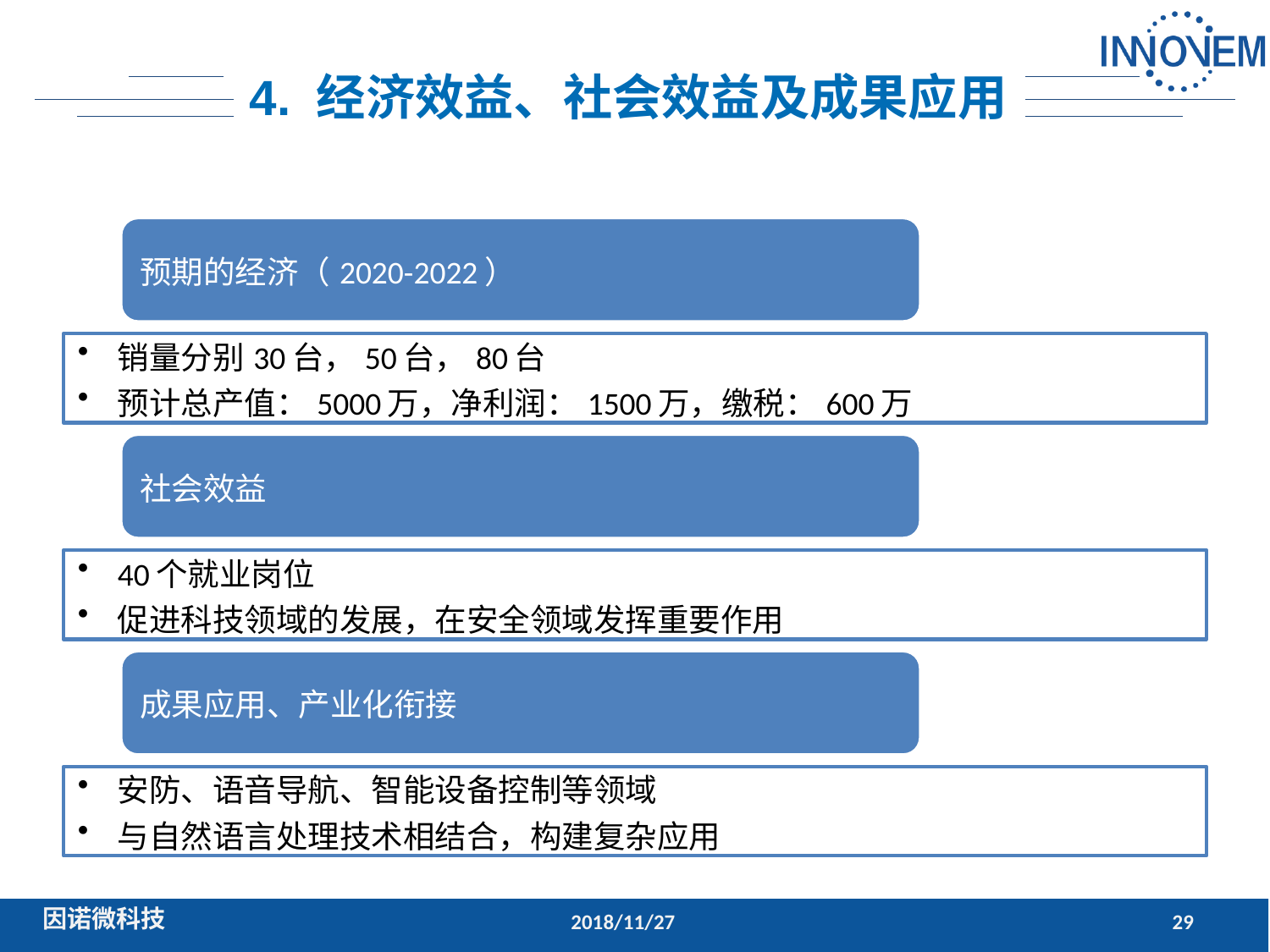

4. 经济效益、社会效益及成果应用
预期的经济（2020-2022）
销量分别30台，50台，80台
预计总产值：5000万，净利润：1500万，缴税：600万
社会效益
40个就业岗位
促进科技领域的发展，在安全领域发挥重要作用
成果应用、产业化衔接
安防、语音导航、智能设备控制等领域
与自然语言处理技术相结合，构建复杂应用
2018/11/27
29